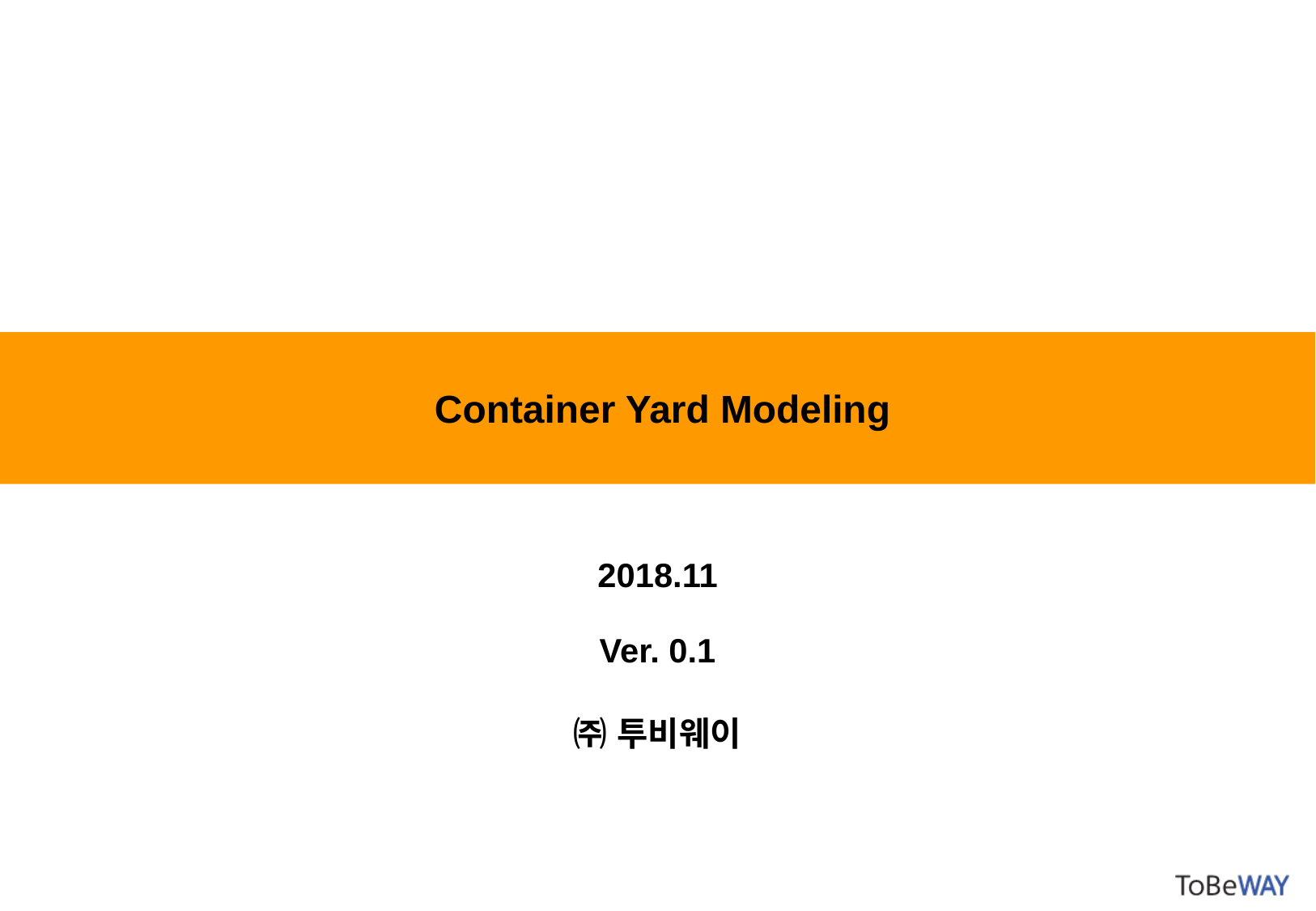

Container Yard Modeling
2018.11

Ver. 0.1

㈜ 투비웨이